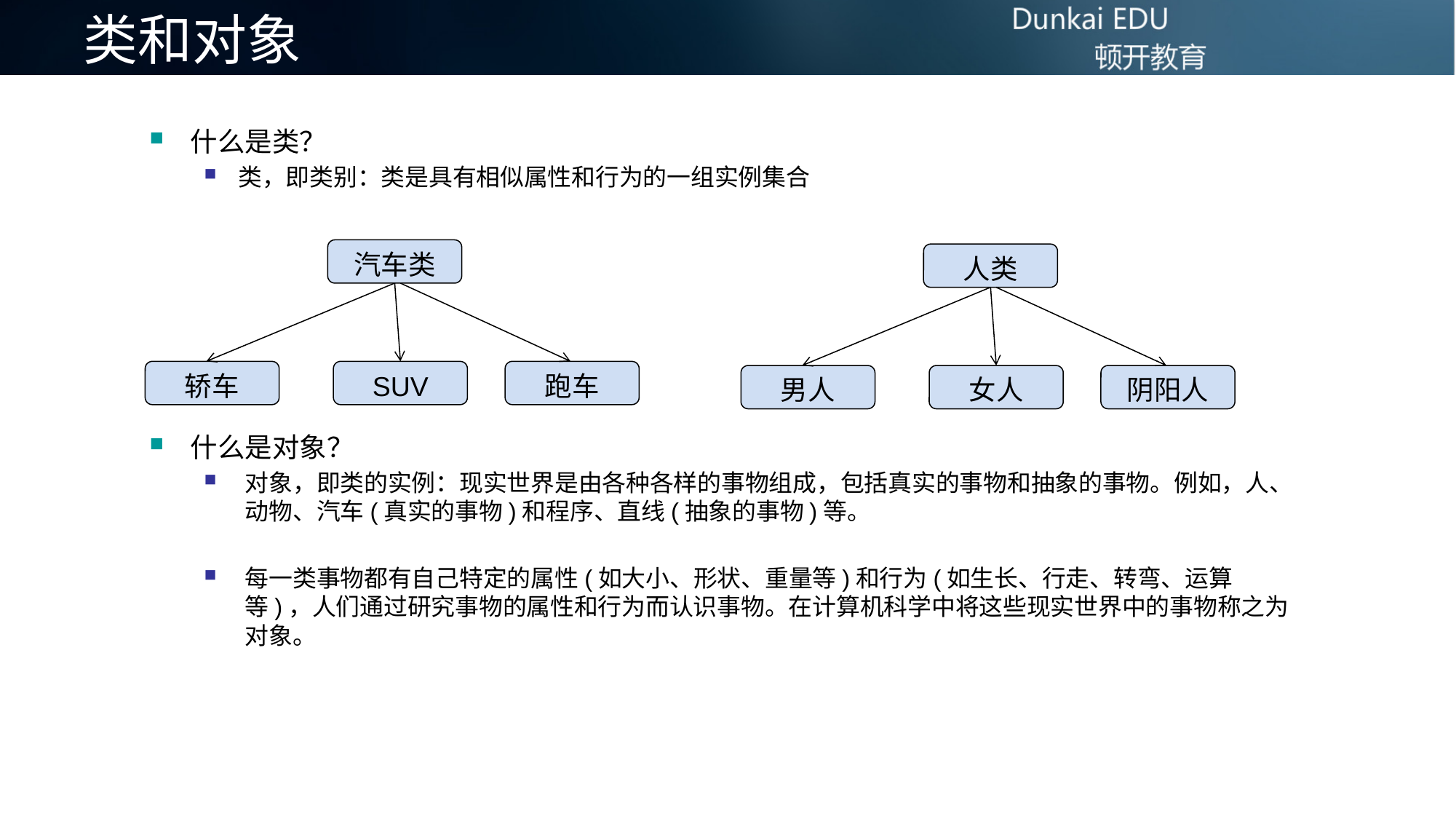

# 类和对象
什么是类？
类，即类别：类是具有相似属性和行为的一组实例集合

什么是对象？
对象，即类的实例：现实世界是由各种各样的事物组成，包括真实的事物和抽象的事物。例如，人、动物、汽车(真实的事物)和程序、直线(抽象的事物)等。

每一类事物都有自己特定的属性(如大小、形状、重量等)和行为(如生长、行走、转弯、运算等)，人们通过研究事物的属性和行为而认识事物。在计算机科学中将这些现实世界中的事物称之为对象。

汽车类
人类
轿车
SUV
跑车
男人
女人
阴阳人